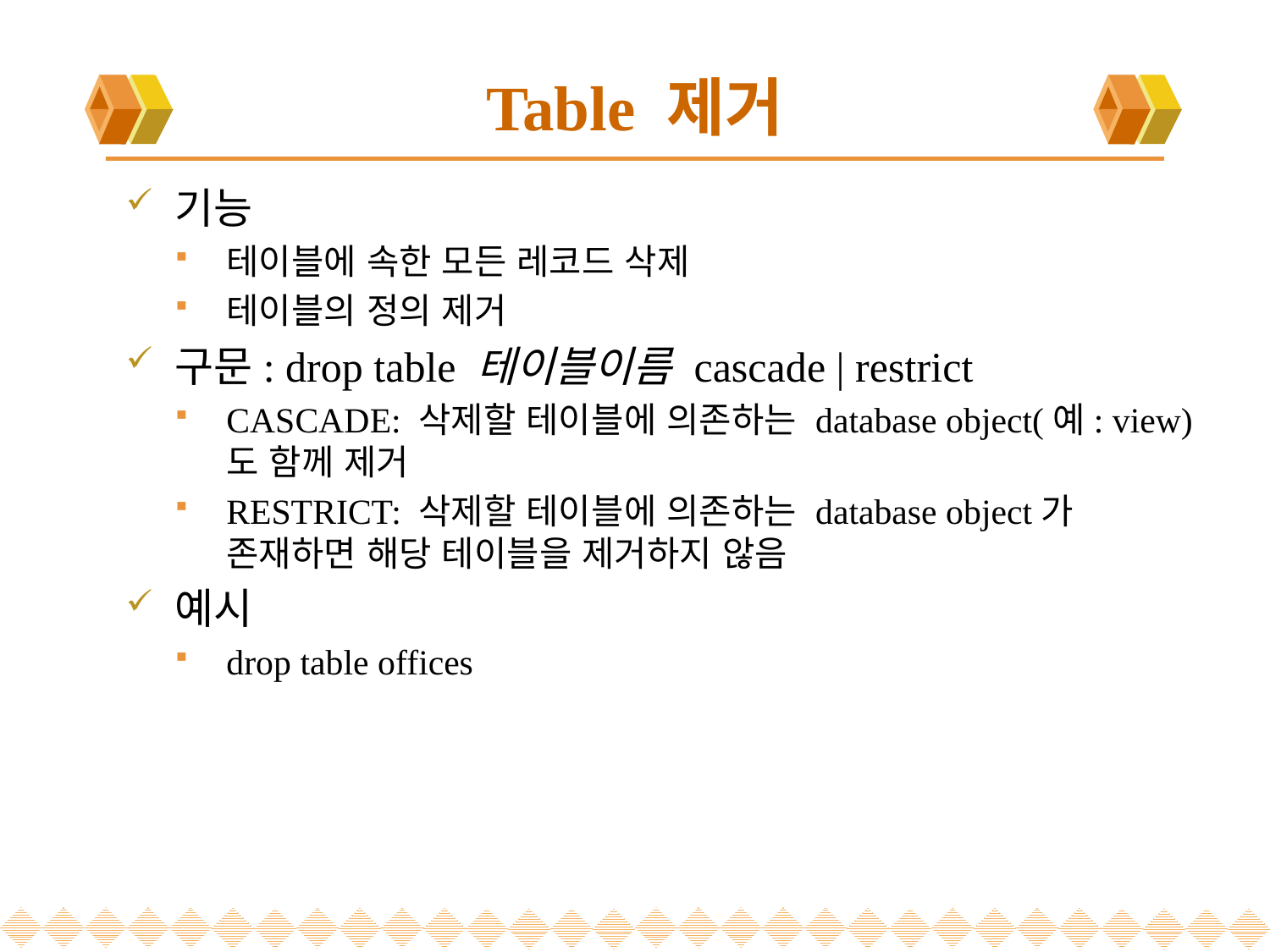

# Table 제거
기능
테이블에 속한 모든 레코드 삭제
테이블의 정의 제거
구문: drop table 테이블이름 cascade | restrict
CASCADE: 삭제할 테이블에 의존하는 database object(예: view)도 함께 제거
RESTRICT: 삭제할 테이블에 의존하는 database object가 존재하면 해당 테이블을 제거하지 않음
예시
drop table offices